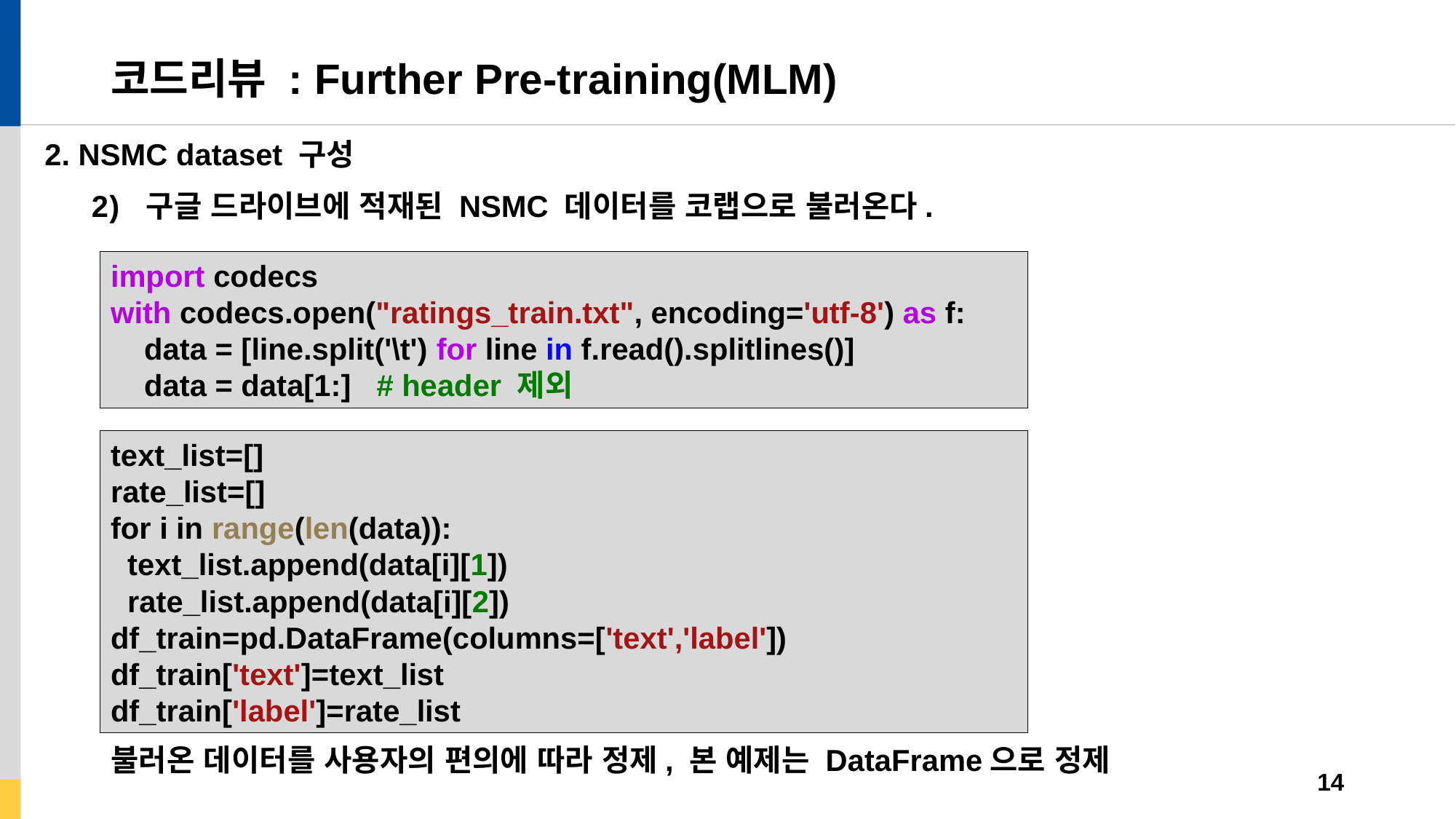

# 코드리뷰 : Further Pre-training(MLM)
2. NSMC dataset 구성
구글 드라이브에 적재된 NSMC 데이터를 코랩으로 불러온다.
import codecs
with codecs.open("ratings_train.txt", encoding='utf-8') as f:
    data = [line.split('\t') for line in f.read().splitlines()]
    data = data[1:]   # header 제외
text_list=[]
rate_list=[]
for i in range(len(data)):
  text_list.append(data[i][1])
  rate_list.append(data[i][2])
df_train=pd.DataFrame(columns=['text','label'])
df_train['text']=text_list
df_train['label']=rate_list
불러온 데이터를 사용자의 편의에 따라 정제, 본 예제는 DataFrame으로 정제
14